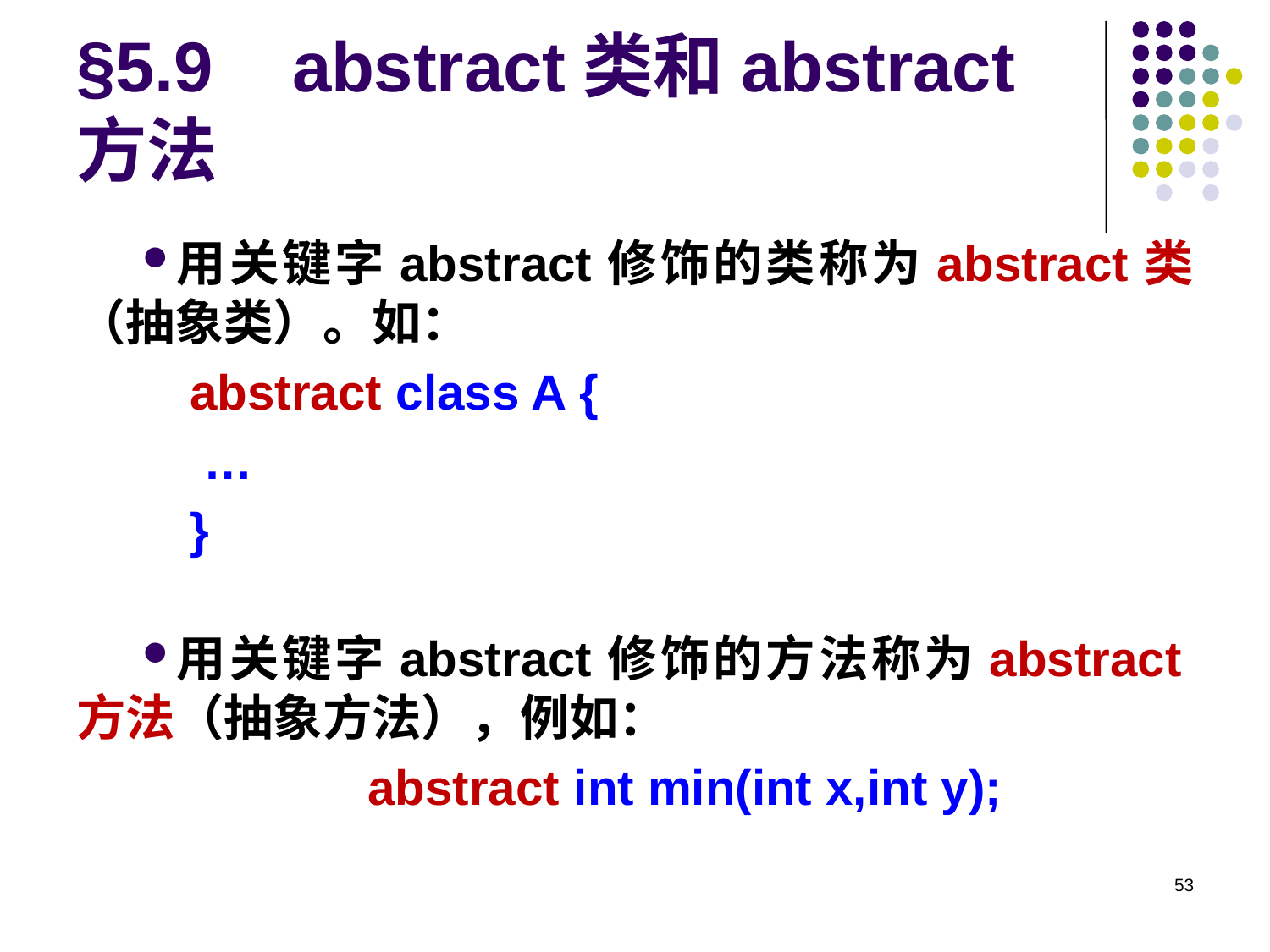

# §5.9    abstract类和abstract方法
用关键字abstract修饰的类称为abstract类（抽象类）。如：
abstract class A {
 …
}

用关键字abstract修饰的方法称为abstract方法（抽象方法），例如：
abstract int min(int x,int y);

53